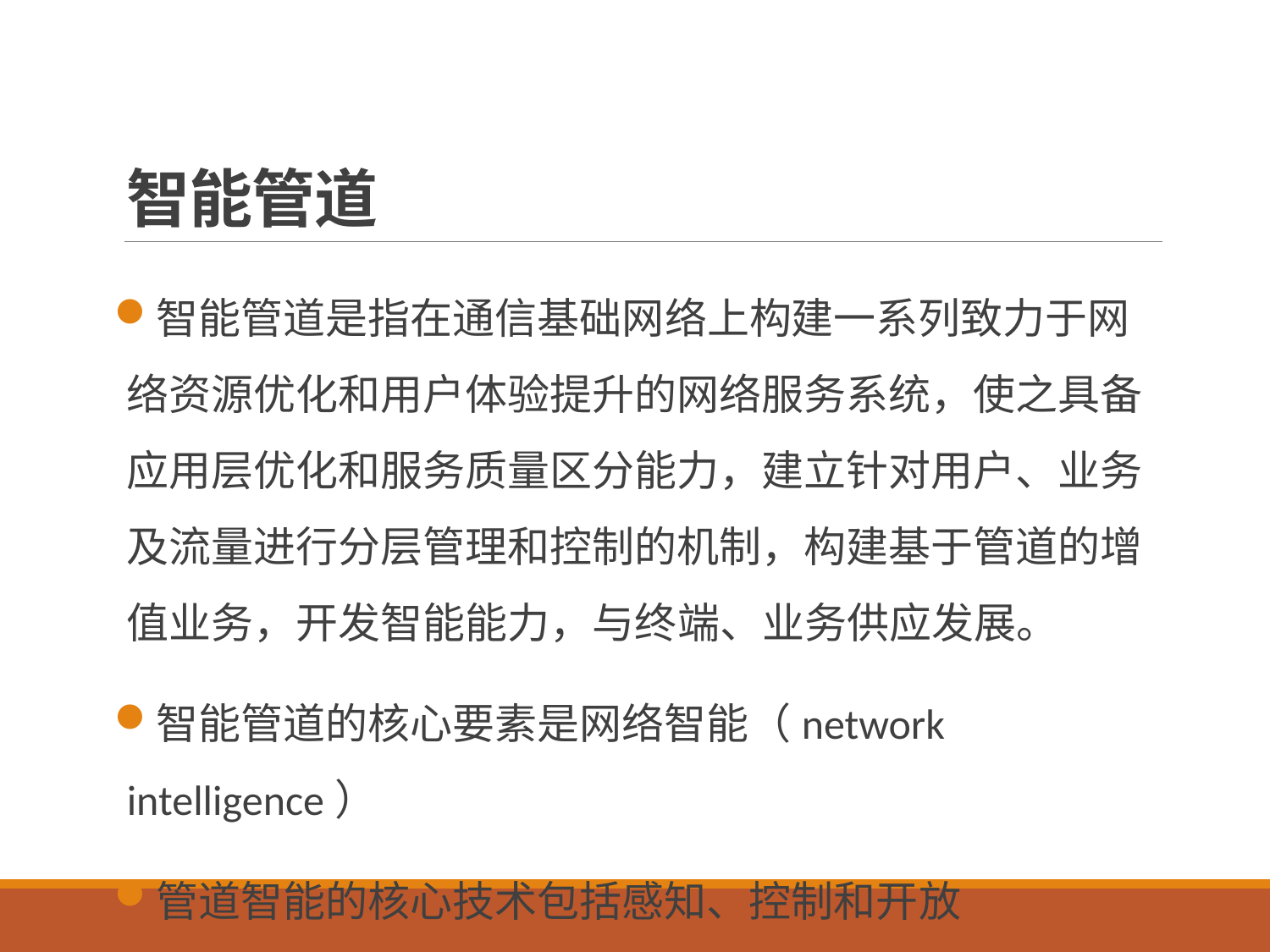

# 智能管道
智能管道是指在通信基础网络上构建一系列致力于网络资源优化和用户体验提升的网络服务系统，使之具备应用层优化和服务质量区分能力，建立针对用户、业务及流量进行分层管理和控制的机制，构建基于管道的增值业务，开发智能能力，与终端、业务供应发展。
智能管道的核心要素是网络智能（network intelligence）
管道智能的核心技术包括感知、控制和开放